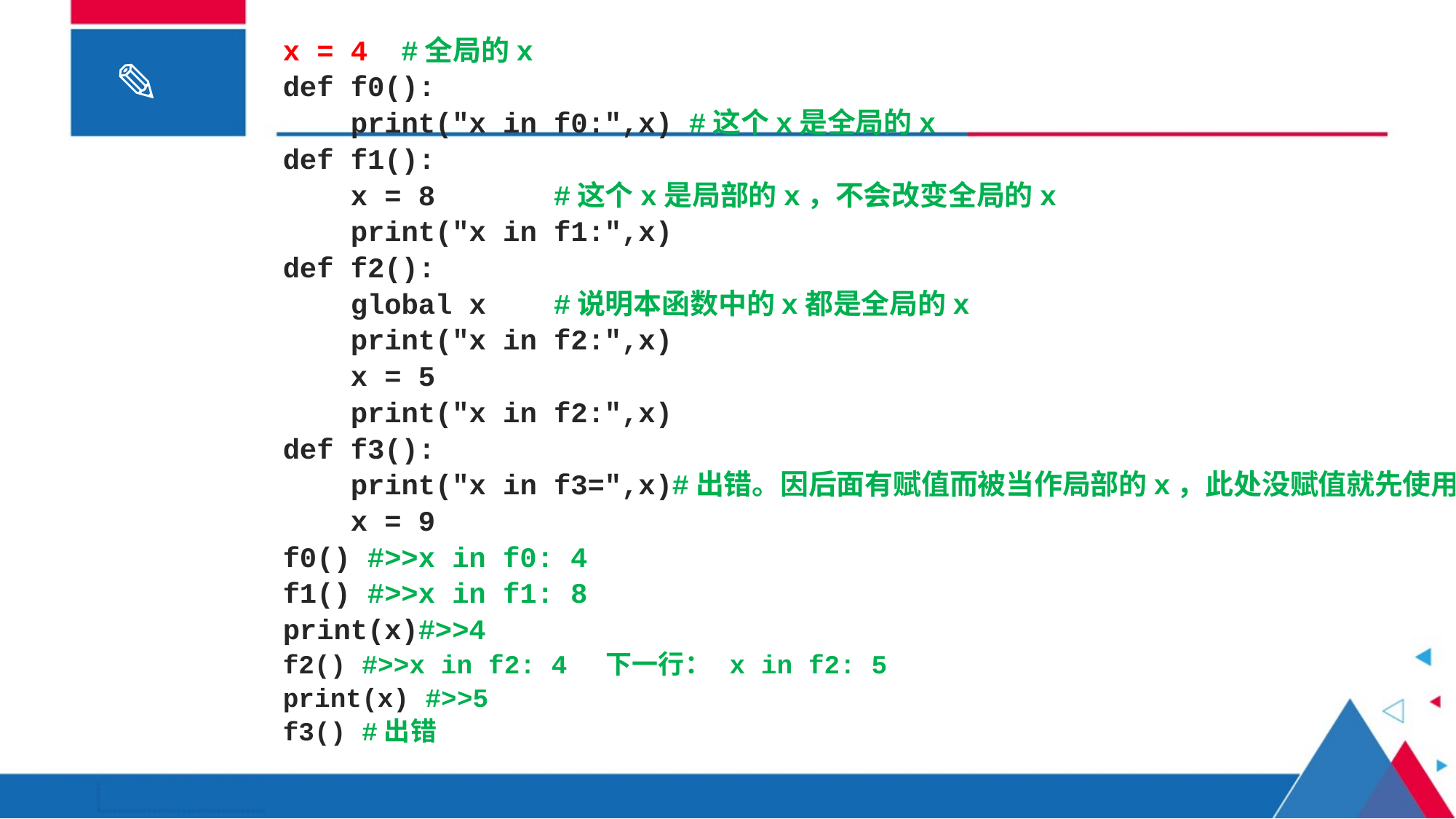

x = 4  #全局的x
def f0():
    print("x in f0:",x) #这个x是全局的x
def f1():
    x = 8       #这个x是局部的x，不会改变全局的x
    print("x in f1:",x)
def f2():
    global x    #说明本函数中的x都是全局的x
    print("x in f2:",x)
    x = 5
    print("x in f2:",x)
def f3():
    print("x in f3=",x)#出错。因后面有赋值而被当作局部的x，此处没赋值就先使用了
    x = 9
f0() #>>x in f0: 4
f1() #>>x in f1: 8
print(x)#>>4
f2() #>>x in f2: 4  下一行：  x in f2: 5
print(x) #>>5
f3() #出错